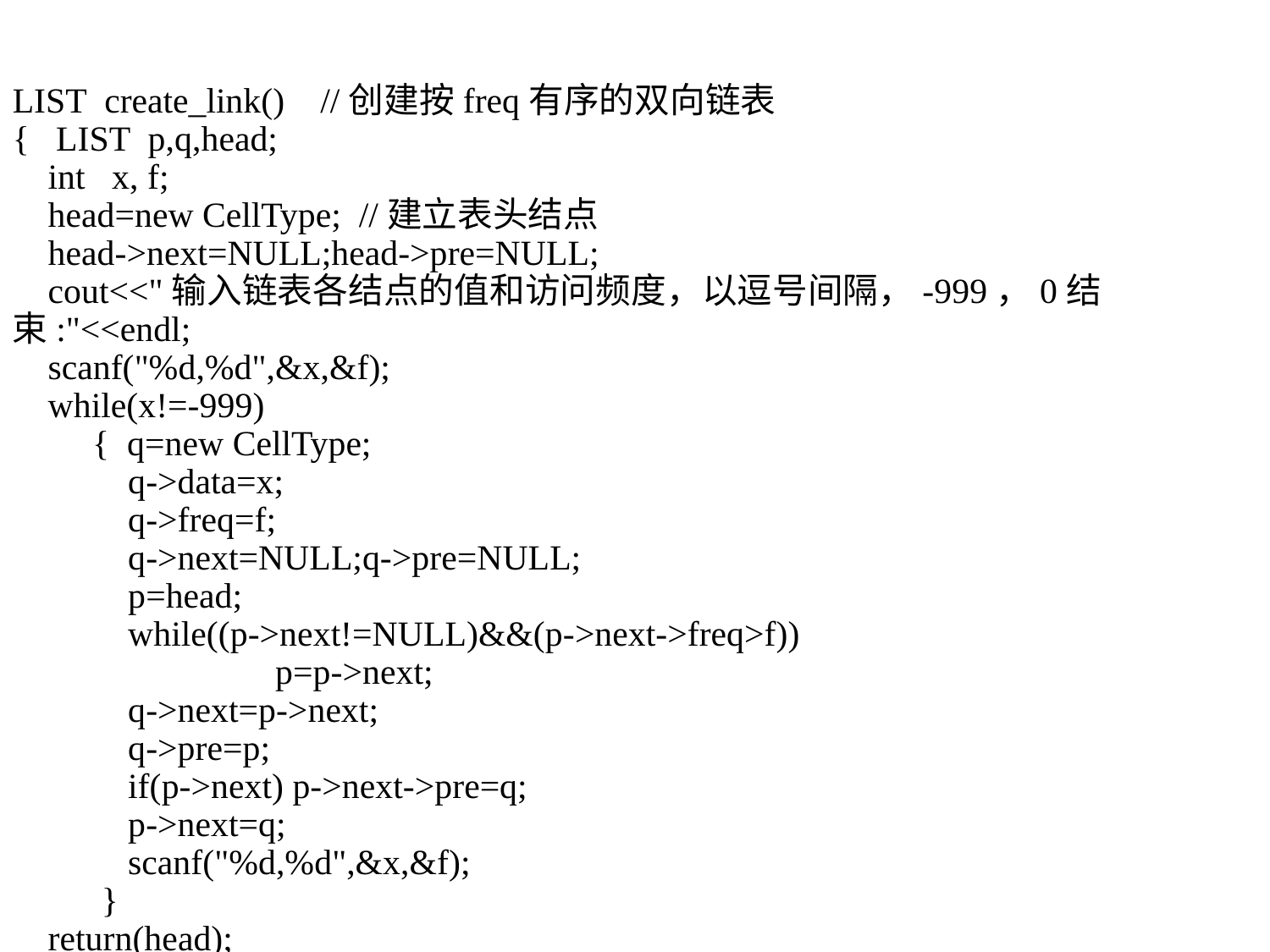

LIST  create_link()    //创建按freq有序的双向链表
{   LIST  p,q,head;
    int   x, f;
    head=new CellType;  //建立表头结点
    head->next=NULL;head->pre=NULL;
    cout<<"输入链表各结点的值和访问频度，以逗号间隔，-999，0结束:"<<endl;
    scanf("%d,%d",&x,&f);
    while(x!=-999)
         {  q=new CellType;
             q->data=x;
             q->freq=f;
             q->next=NULL;q->pre=NULL;
             p=head;
             while((p->next!=NULL)&&(p->next->freq>f))
	    	 p=p->next;
             q->next=p->next;
             q->pre=p;
             if(p->next) p->next->pre=q;
             p->next=q;
             scanf("%d,%d",&x,&f);
          }
    return(head);
}